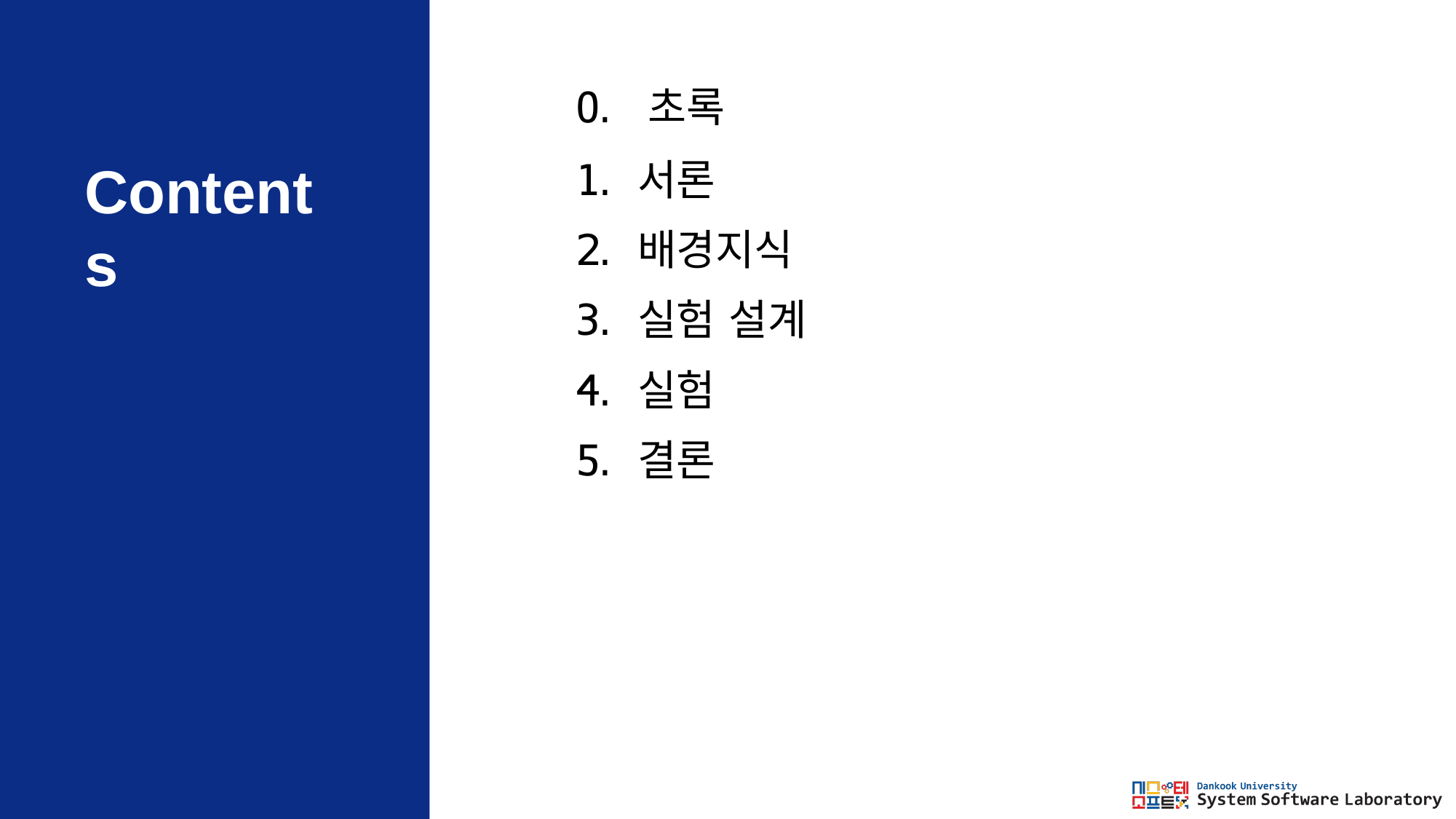

0.  초록
서론
배경지식
실험 설계
실험
결론